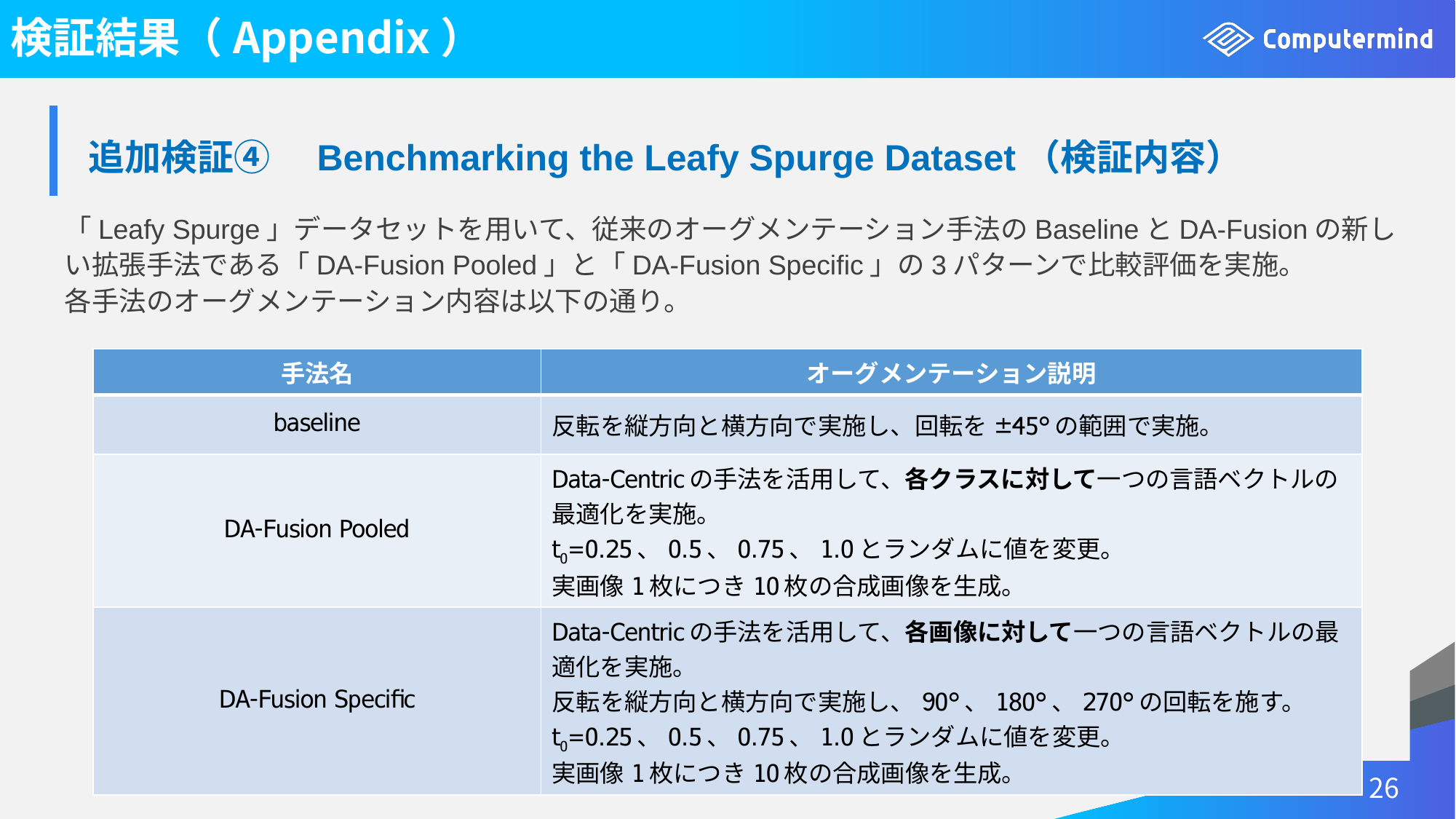

# 検証結果（Appendix）
| 追加検証④　Benchmarking the Leafy Spurge Dataset（検証内容） |
| --- |
「Leafy Spurge」データセットを用いて、従来のオーグメンテーション手法のBaselineとDA-Fusionの新しい拡張手法である「DA-Fusion Pooled」と「DA-Fusion Specific」の3パターンで比較評価を実施。
各手法のオーグメンテーション内容は以下の通り。
| 手法名 | オーグメンテーション説明 |
| --- | --- |
| baseline | 反転を縦方向と横方向で実施し、回転を±45°の範囲で実施。 |
| DA-Fusion Pooled | Data-Centricの手法を活用して、各クラスに対して一つの言語ベクトルの最適化を実施。 t0=0.25、0.5、0.75、1.0とランダムに値を変更。 実画像1枚につき10枚の合成画像を生成。 |
| DA-Fusion Specific | Data-Centricの手法を活用して、各画像に対して一つの言語ベクトルの最適化を実施。 反転を縦方向と横方向で実施し、90°、180°、270°の回転を施す。 t0=0.25、0.5、0.75、1.0とランダムに値を変更。 実画像1枚につき10枚の合成画像を生成。 |
26